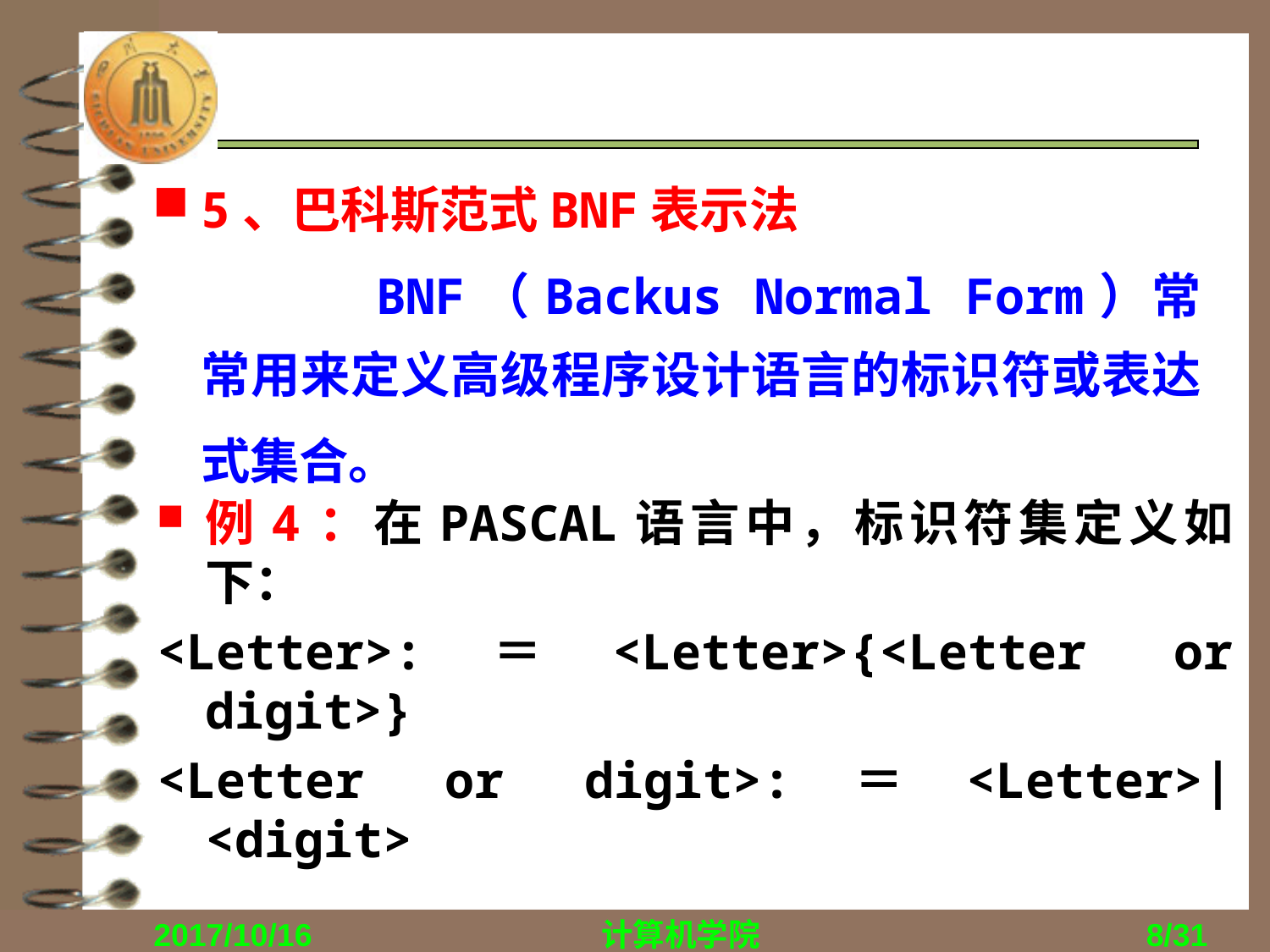

#
5、巴科斯范式BNF表示法
      BNF（Backus Normal Form）常常用来定义高级程序设计语言的标识符或表达式集合。
例4：在PASCAL语言中，标识符集定义如下：
<Letter>:＝<Letter>{<Letter or digit>}
<Letter or digit>:＝<Letter>|<digit>
2017/10/16
计算机学院
8/31